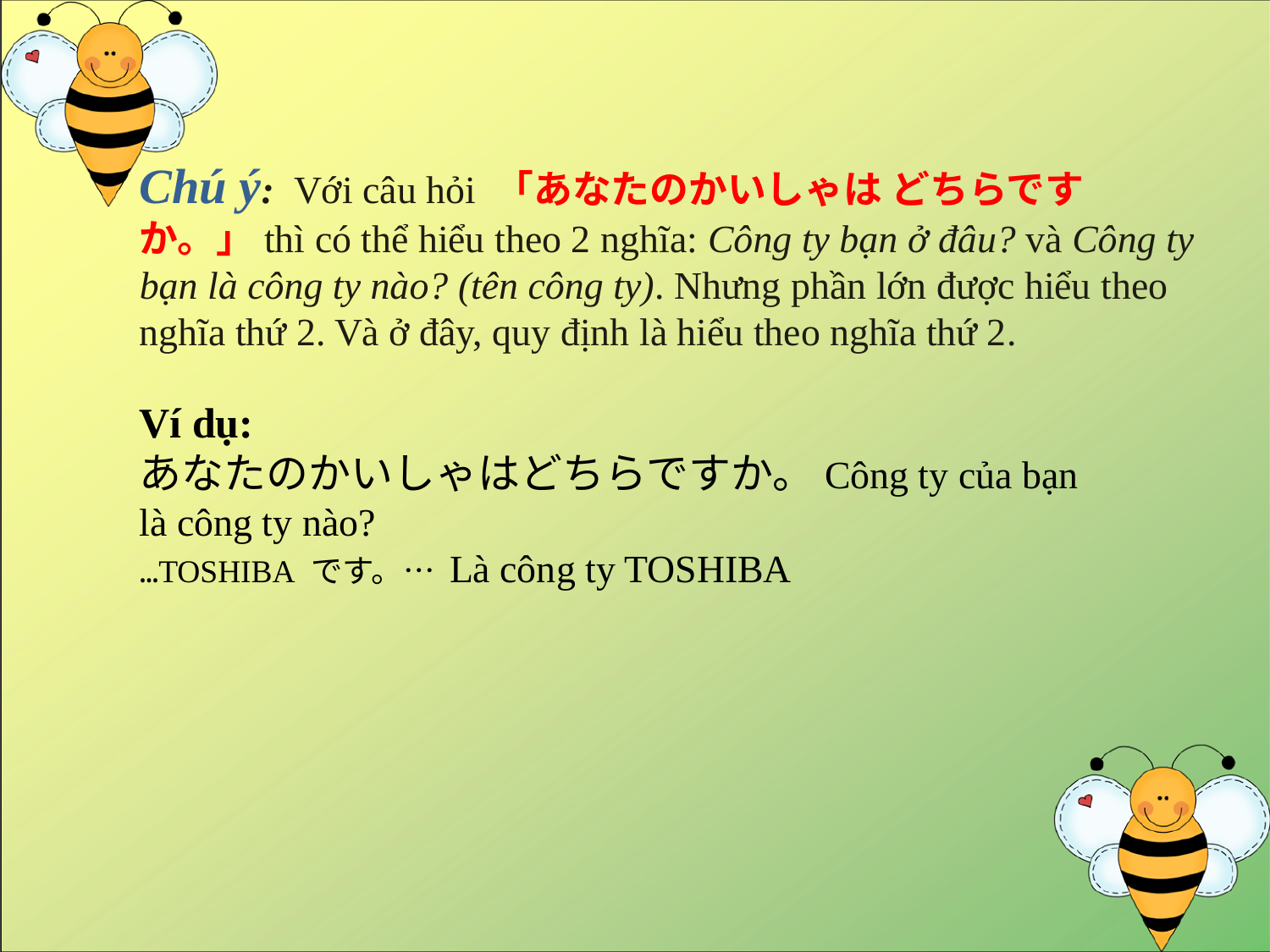

Chú ý:  Với câu hỏi 「あなたのかいしゃは どちらですか。」thì có thể hiểu theo 2 nghĩa: Công ty bạn ở đâu? và Công ty bạn là công ty nào? (tên công ty). Nhưng phần lớn được hiểu theo nghĩa thứ 2. Và ở đây, quy định là hiểu theo nghĩa thứ 2.

Ví dụ:
あなたのかいしゃはどちらですか。Công ty của bạn là công ty nào?
…TOSHIBA です。… Là công ty TOSHIBA